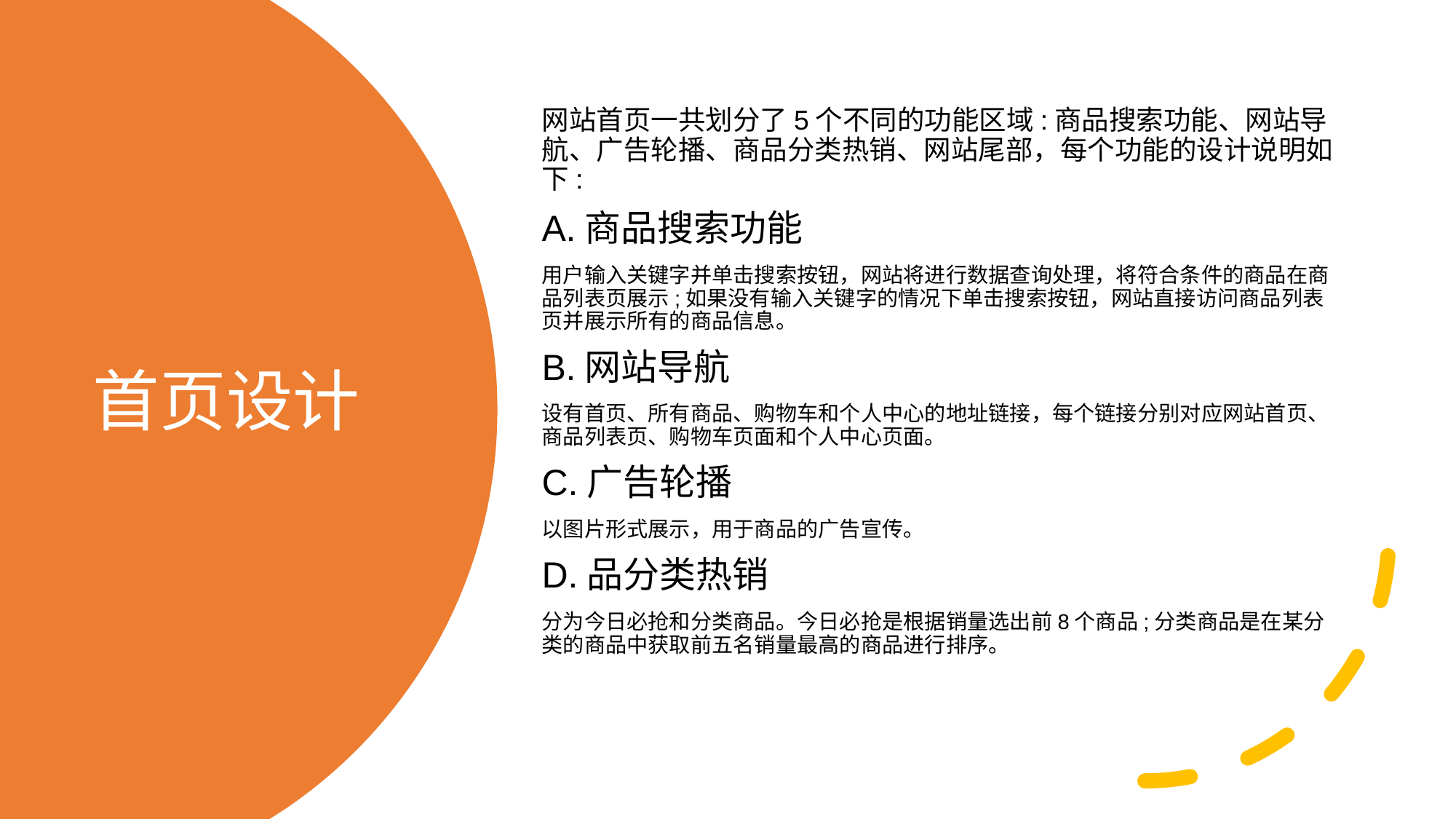

网站首页一共划分了5个不同的功能区域:商品搜索功能、网站导航、广告轮播、商品分类热销、网站尾部，每个功能的设计说明如下:
A.商品搜索功能
用户输入关键字并单击搜索按钮，网站将进行数据查询处理，将符合条件的商品在商品列表页展示;如果没有输入关键字的情况下单击搜索按钮，网站直接访问商品列表页并展示所有的商品信息。
B.网站导航
设有首页、所有商品、购物车和个人中心的地址链接，每个链接分别对应网站首页、商品列表页、购物车页面和个人中心页面。
C.广告轮播
以图片形式展示，用于商品的广告宣传。
D.品分类热销
分为今日必抢和分类商品。今日必抢是根据销量选出前8个商品;分类商品是在某分类的商品中获取前五名销量最高的商品进行排序。

# 首页设计